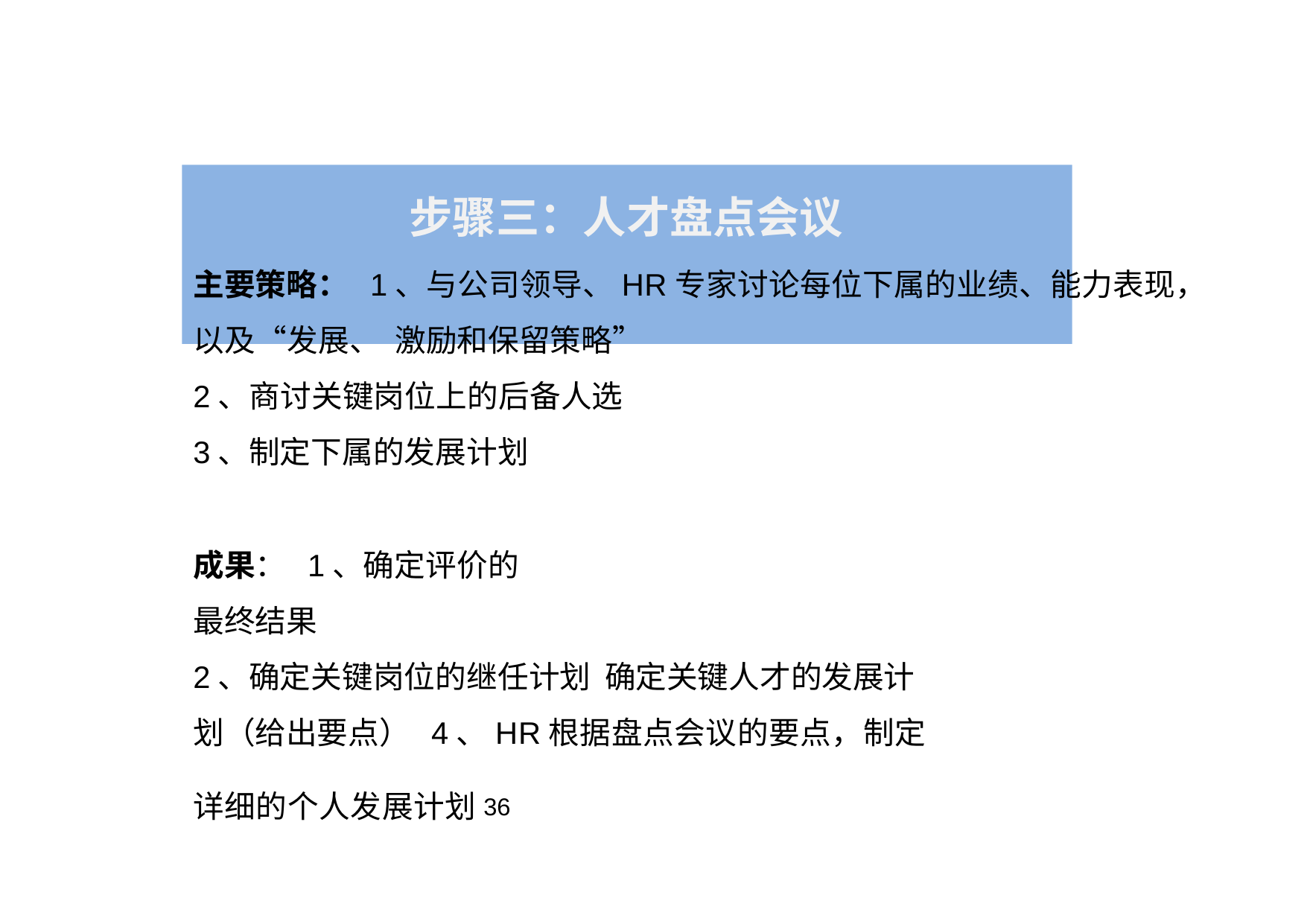

# 步骤三：人才盘点会议
主要策略：  1、与公司领导、HR专家讨论每位下属的业绩、能力表现，以及“发展、  激励和保留策略”
2、商讨关键岗位上的后备人选
3、制定下属的发展计划

成果：  1、确定评价的最终结果
2、确定关键岗位的继任计划  确定关键人才的发展计划（给出要点）  4、HR根据盘点会议的要点，制定详细的个人发展计划36